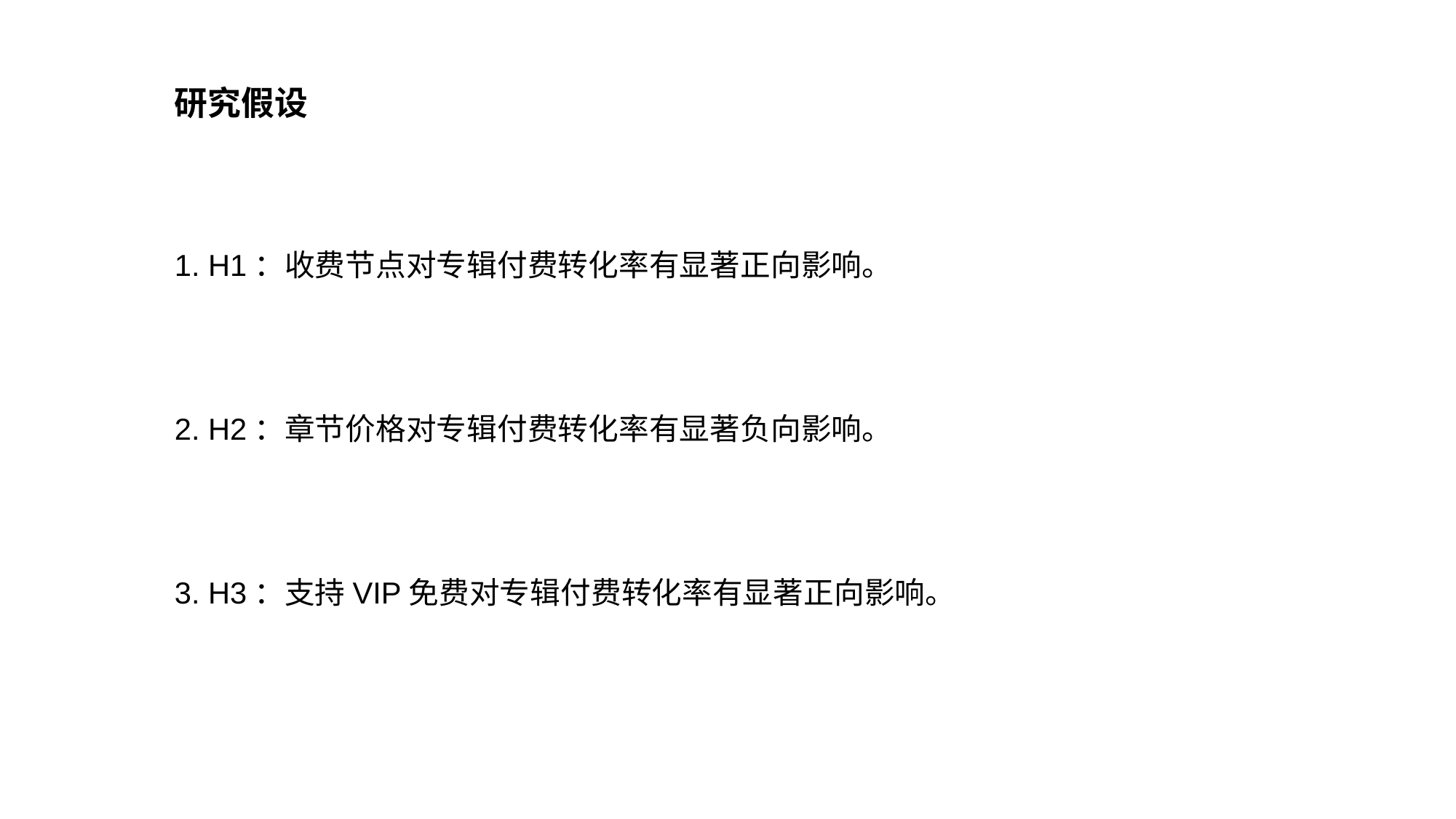

研究假设

1. H1：收费节点对专辑付费转化率有显著正向影响。
2. H2：章节价格对专辑付费转化率有显著负向影响。
3. H3：支持VIP免费对专辑付费转化率有显著正向影响。